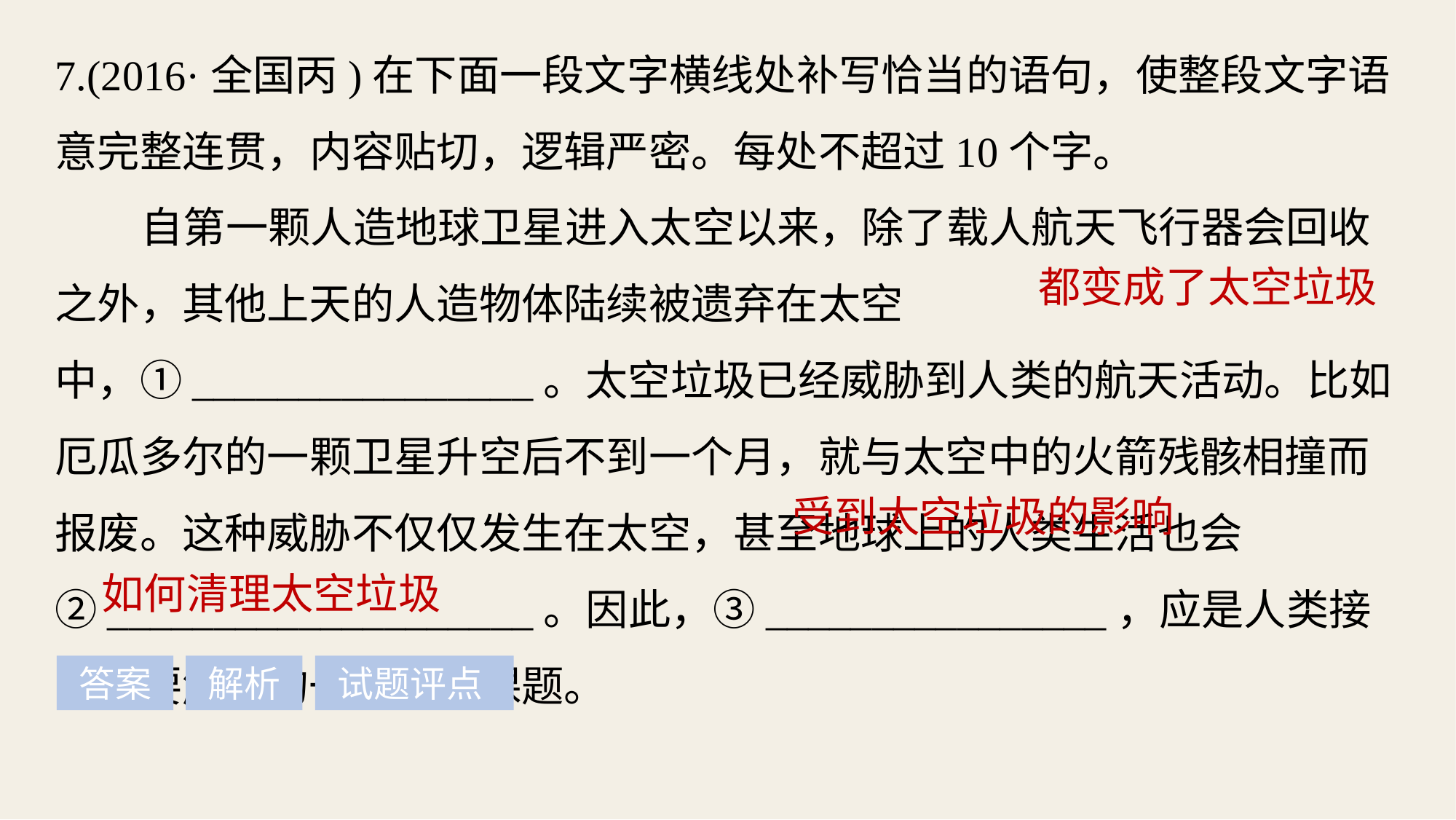

7.(2016·全国丙)在下面一段文字横线处补写恰当的语句，使整段文字语意完整连贯，内容贴切，逻辑严密。每处不超过10个字。
自第一颗人造地球卫星进入太空以来，除了载人航天飞行器会回收之外，其他上天的人造物体陆续被遗弃在太空中，①________________。太空垃圾已经威胁到人类的航天活动。比如厄瓜多尔的一颗卫星升空后不到一个月，就与太空中的火箭残骸相撞而报废。这种威胁不仅仅发生在太空，甚至地球上的人类生活也会②____________________。因此，③________________，应是人类接下来要解决的一个重要课题。
都变成了太空垃圾
受到太空垃圾的影响
如何清理太空垃圾
答案
解析
试题评点